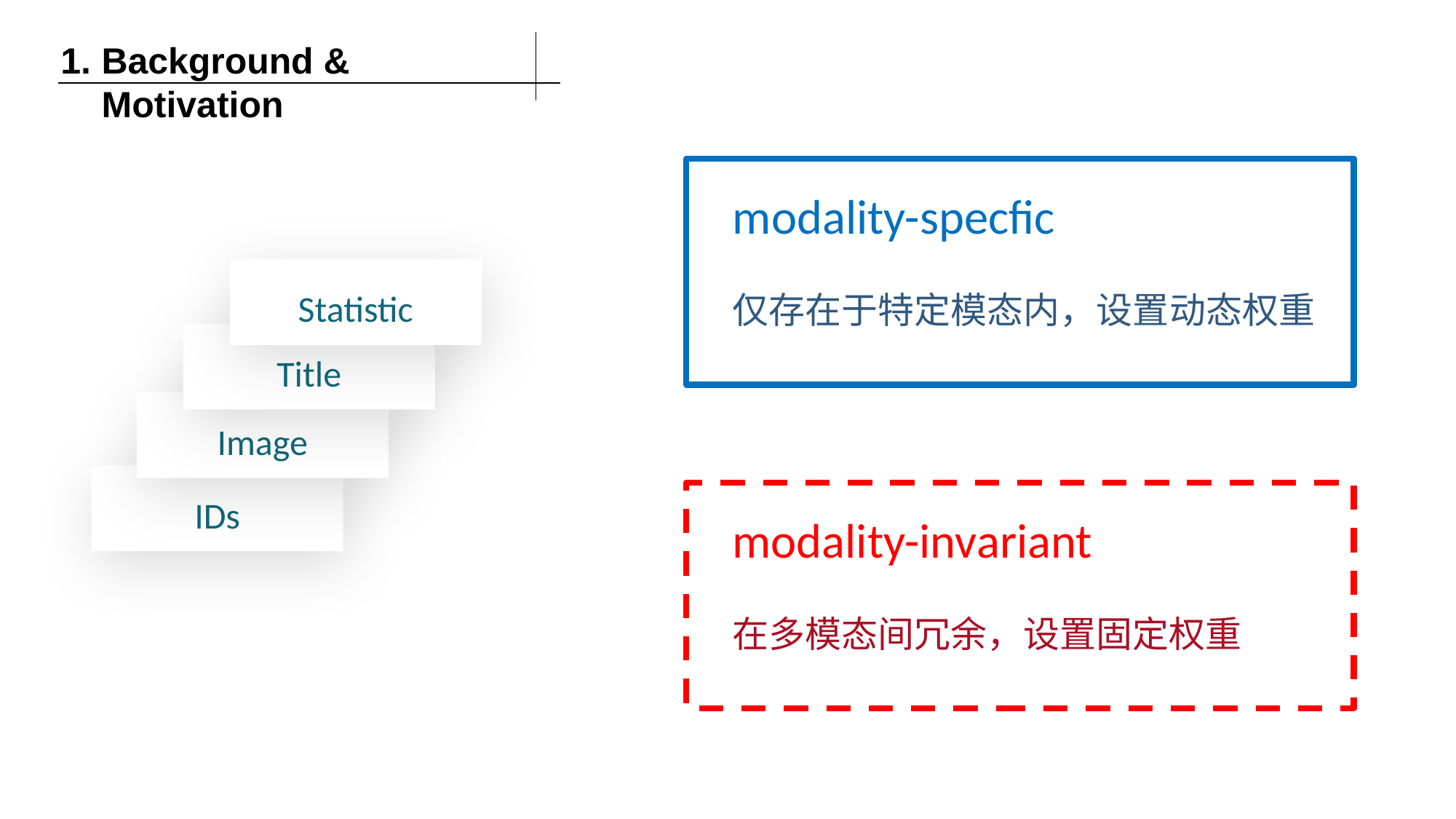

Background & Motivation

modality-specfic

仅存在于特定模态内，设置动态权重

Statistic

Title

Image

IDs

modality-invariant

在多模态间冗余，设置固定权重